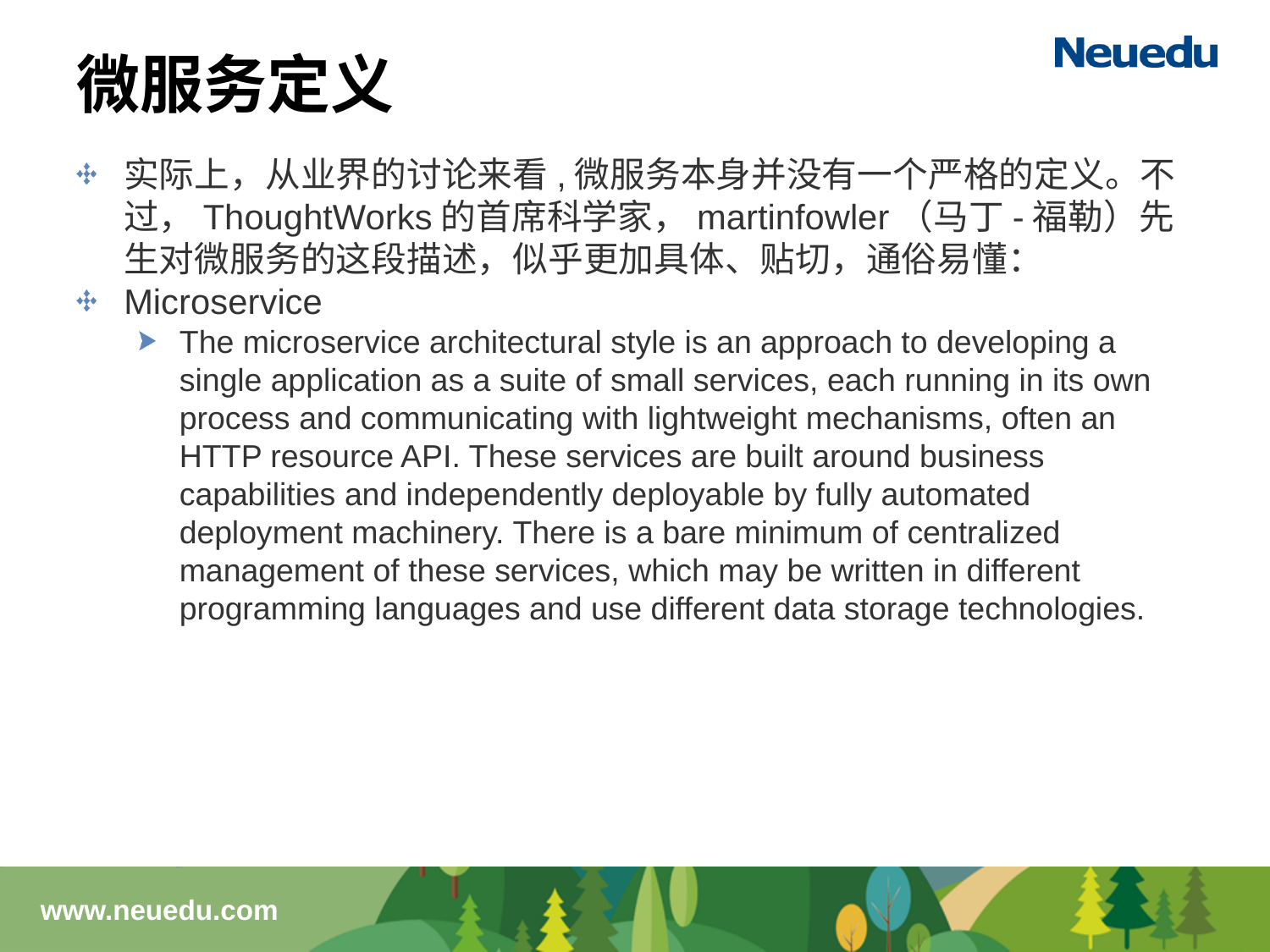

# 微服务定义
实际上，从业界的讨论来看,微服务本身并没有一个严格的定义。不过，ThoughtWorks的首席科学家，martinfowler（马丁-福勒）先生对微服务的这段描述，似乎更加具体、贴切，通俗易懂：
Microservice
The microservice architectural style is an approach to developing a single application as a suite of small services, each running in its own process and communicating with lightweight mechanisms, often an HTTP resource API. These services are built around business capabilities and independently deployable by fully automated deployment machinery. There is a bare minimum of centralized management of these services, which may be written in different programming languages and use different data storage technologies.